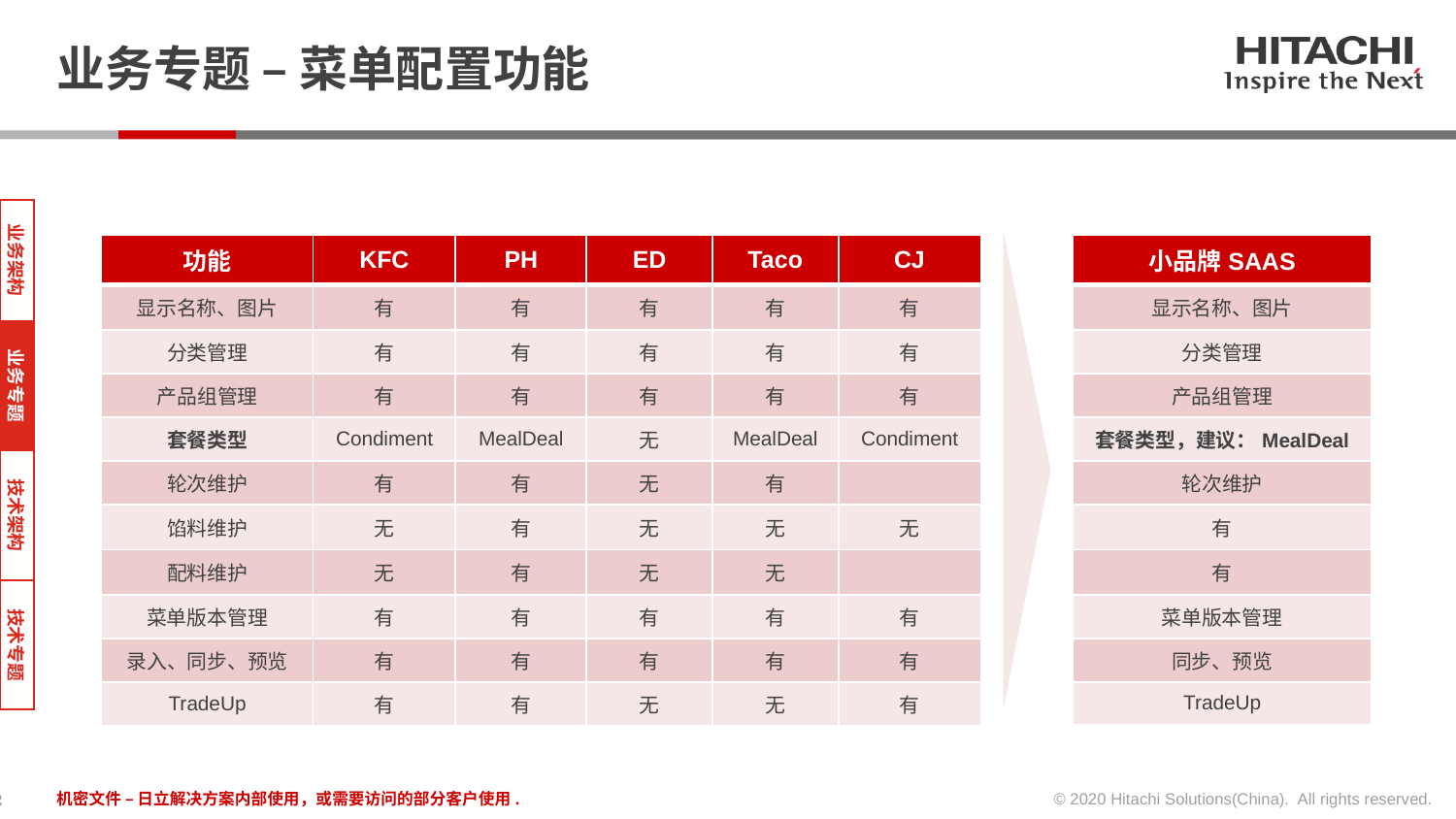

# 业务专题 – 菜单配置功能
| 小品牌SAAS |
| --- |
| 显示名称、图片 |
| 分类管理 |
| 产品组管理 |
| 套餐类型，建议：MealDeal |
| 轮次维护 |
| 有 |
| 有 |
| 菜单版本管理 |
| 同步、预览 |
| TradeUp |
| 功能 | KFC | PH | ED | Taco | CJ |
| --- | --- | --- | --- | --- | --- |
| 显示名称、图片 | 有 | 有 | 有 | 有 | 有 |
| 分类管理 | 有 | 有 | 有 | 有 | 有 |
| 产品组管理 | 有 | 有 | 有 | 有 | 有 |
| 套餐类型 | Condiment | MealDeal | 无 | MealDeal | Condiment |
| 轮次维护 | 有 | 有 | 无 | 有 |  |
| 馅料维护 | 无 | 有 | 无 | 无 | 无 |
| 配料维护 | 无 | 有 | 无 | 无 |  |
| 菜单版本管理 | 有 | 有 | 有 | 有 | 有 |
| 录入、同步、预览 | 有 | 有 | 有 | 有 | 有 |
| TradeUp | 有 | 有 | 无 | 无 | 有 |
业务架构
业务专题

技术架构
技术专题